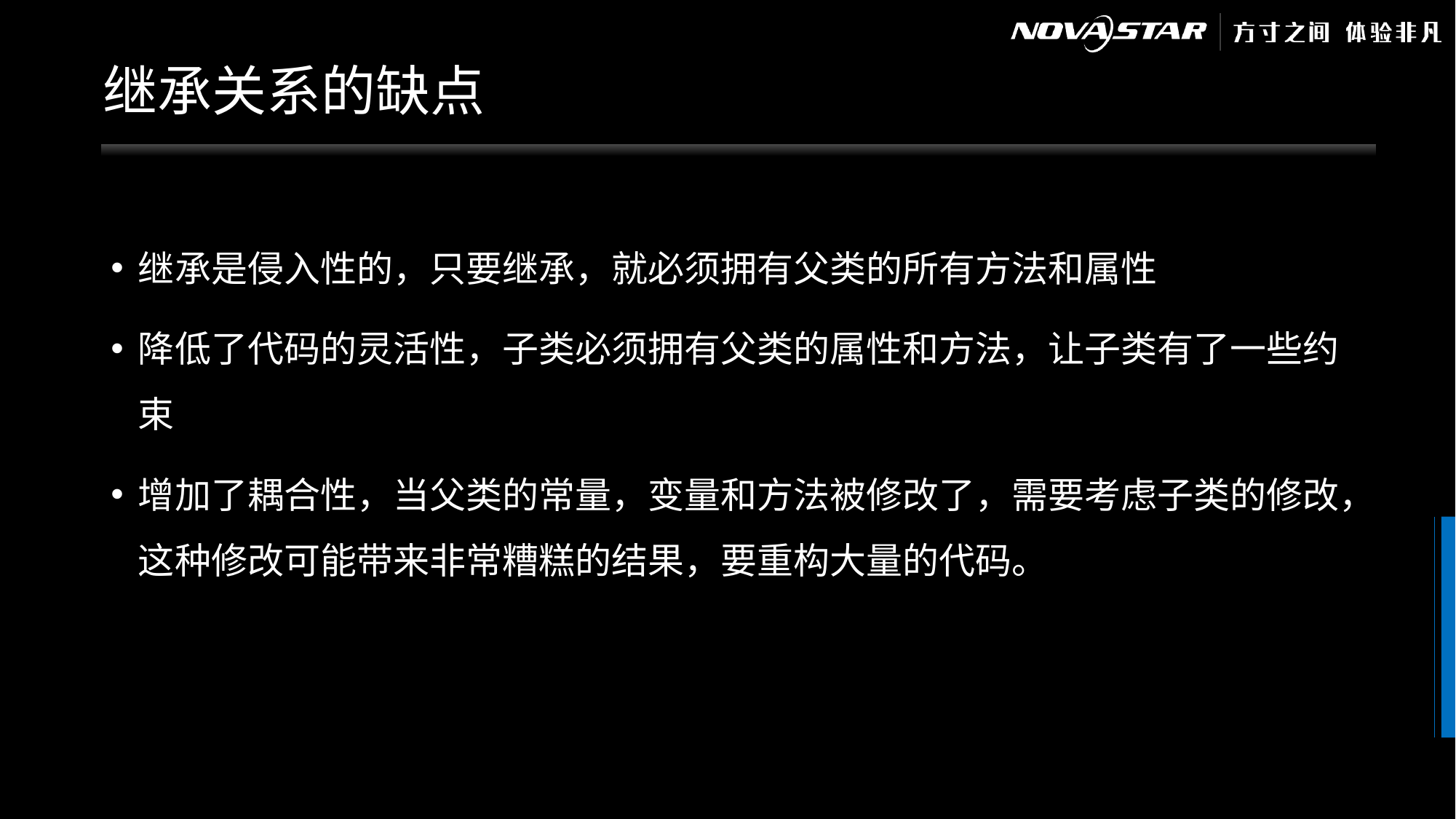

# 继承关系的缺点

继承是侵入性的，只要继承，就必须拥有父类的所有方法和属性
降低了代码的灵活性，子类必须拥有父类的属性和方法，让子类有了一些约束
增加了耦合性，当父类的常量，变量和方法被修改了，需要考虑子类的修改，这种修改可能带来非常糟糕的结果，要重构大量的代码。